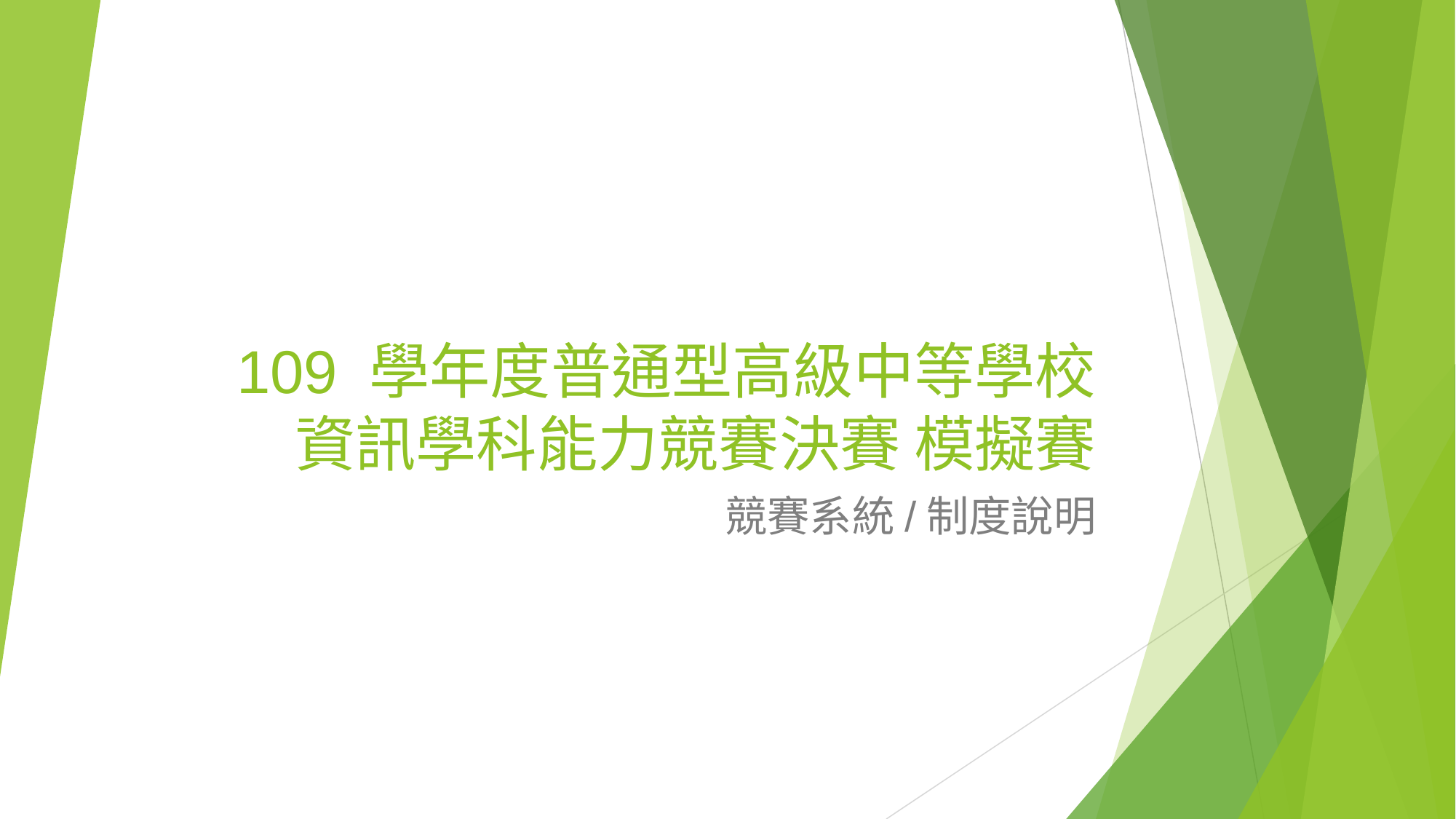

# 109 學年度普通型高級中等學校資訊學科能力競賽決賽 模擬賽
競賽系統/制度說明